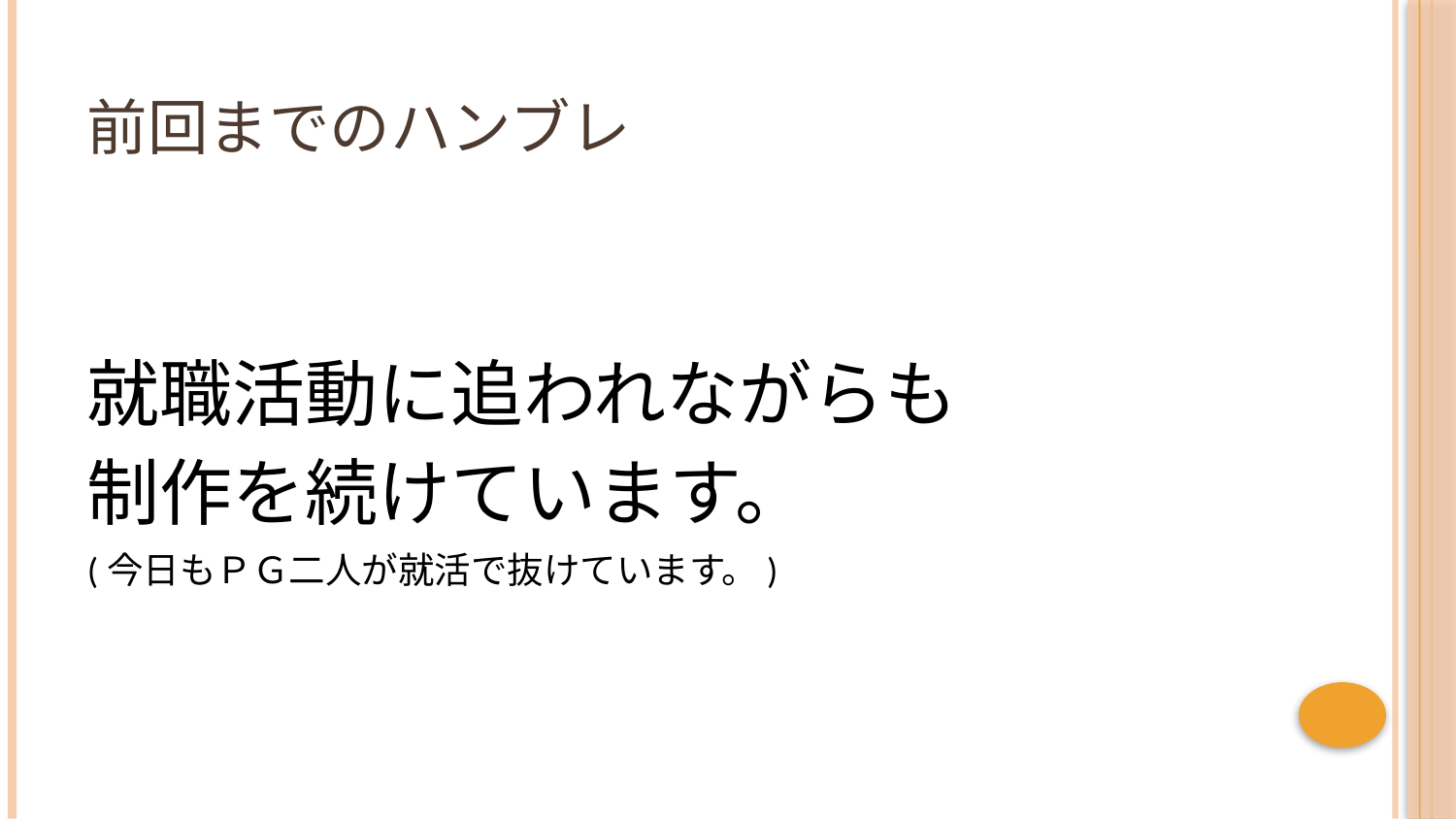

# 前回までのハンブレ
就職活動に追われながらも
制作を続けています。
(今日もＰＧ二人が就活で抜けています。)